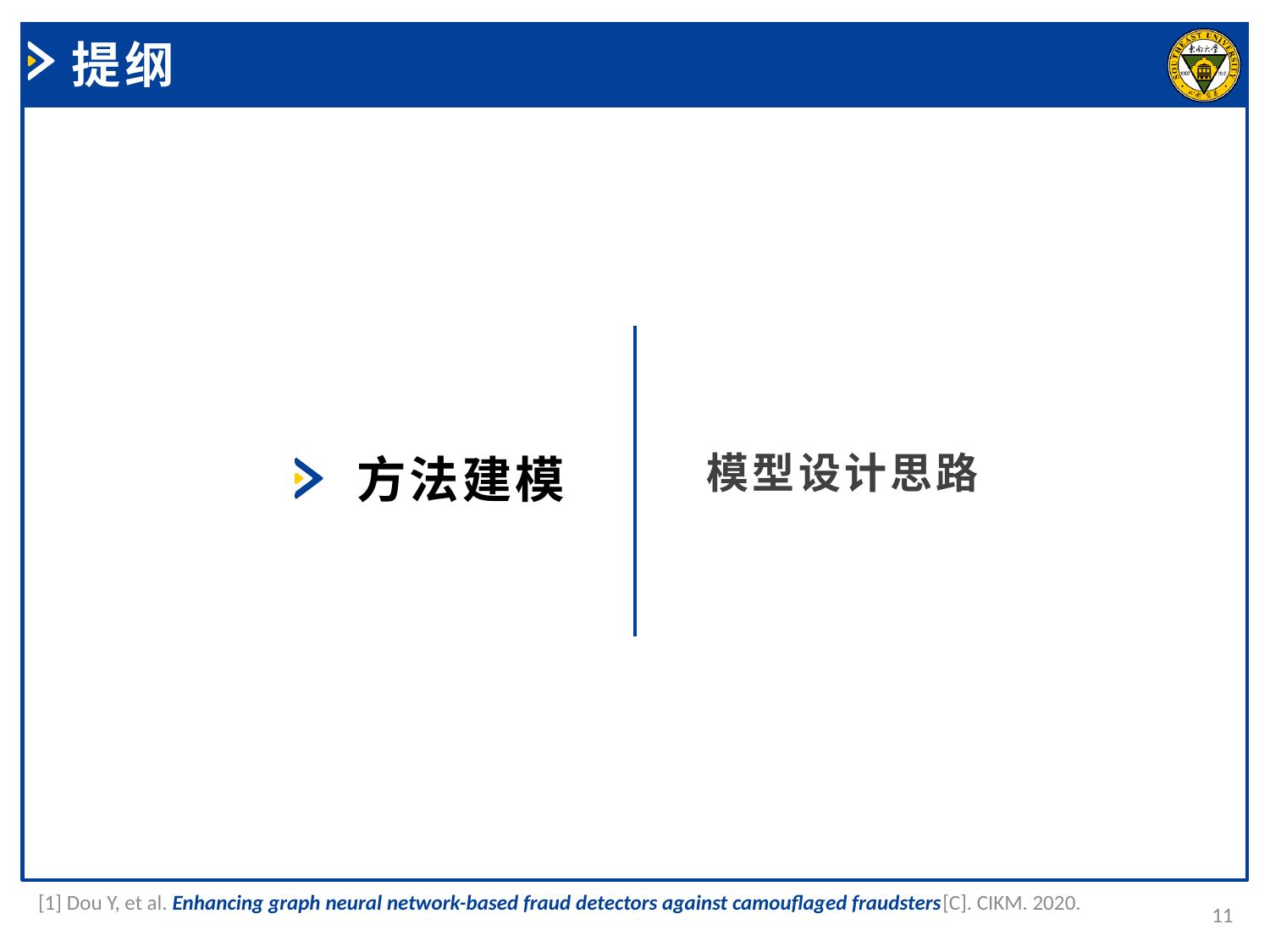

提纲

模型设计思路
方法建模

[1] Dou Y, et al. Enhancing graph neural network-based fraud detectors against camouflaged fraudsters[C]. CIKM. 2020.
11